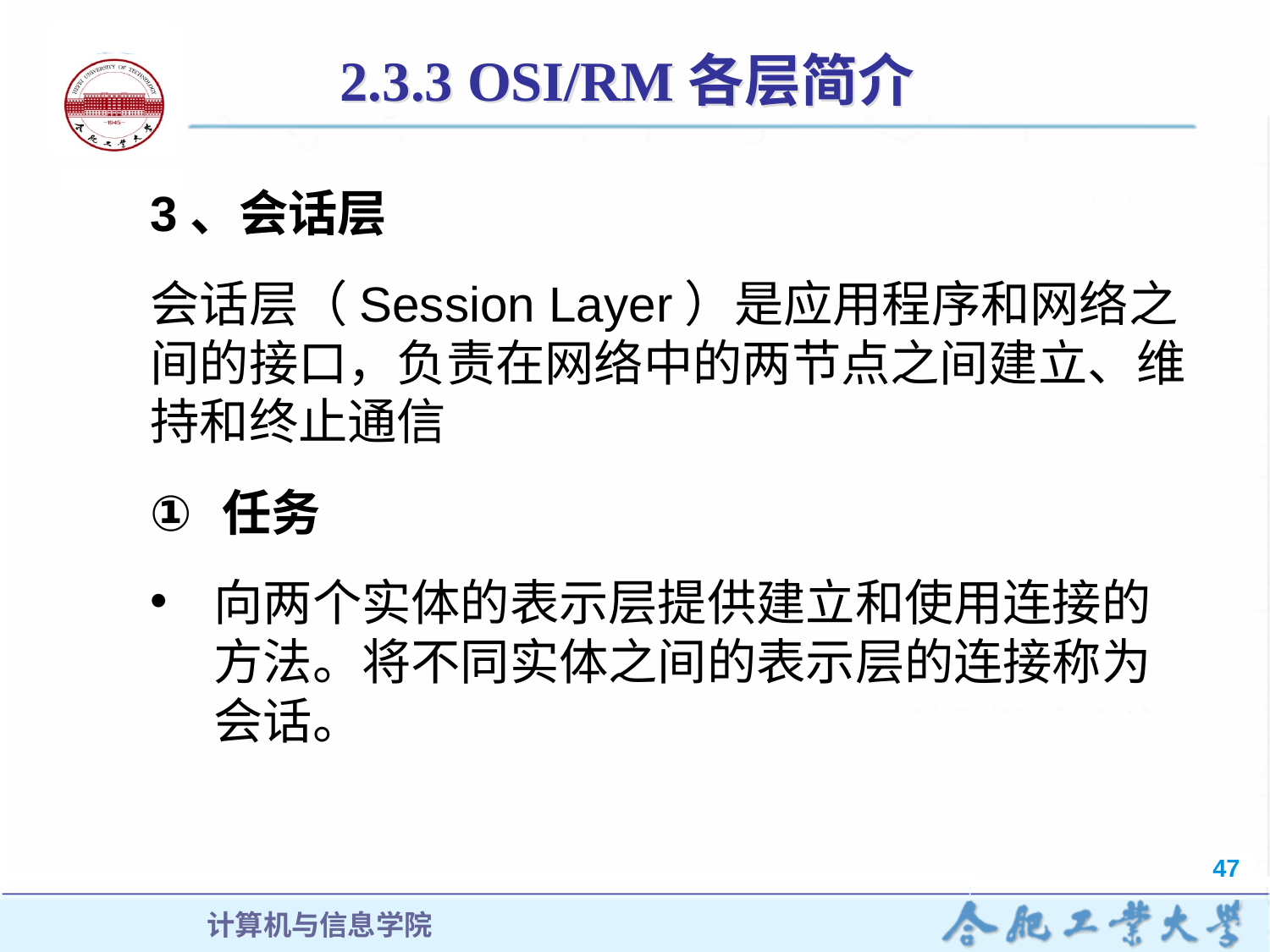

# 2.3.3 OSI/RM各层简介
3、会话层
会话层（Session Layer）是应用程序和网络之间的接口，负责在网络中的两节点之间建立、维持和终止通信
任务
向两个实体的表示层提供建立和使用连接的方法。将不同实体之间的表示层的连接称为会话。